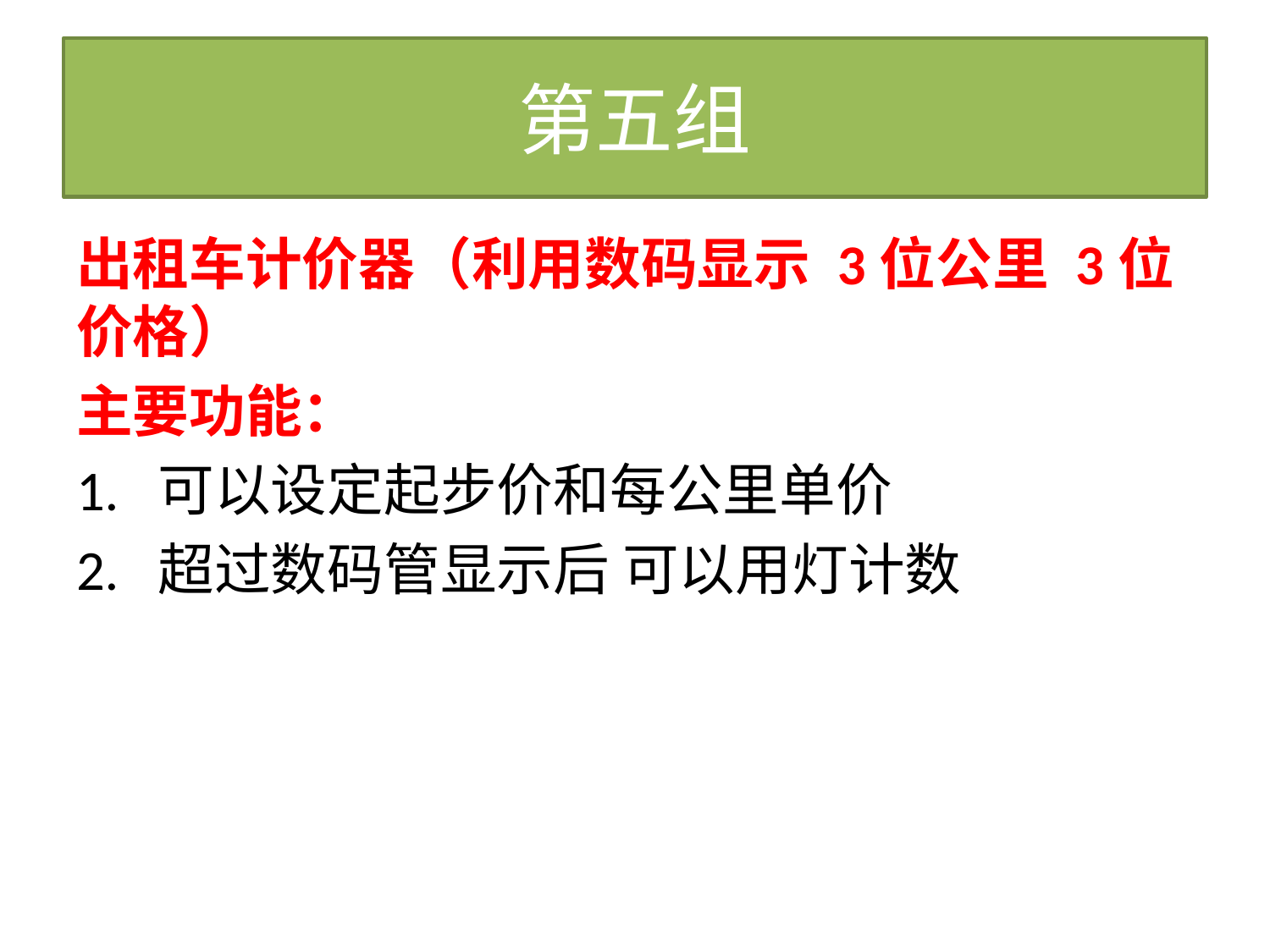

# 第五组
出租车计价器（利用数码显示 3位公里 3位价格）
主要功能：
1.  可以设定起步价和每公里单价
2.  超过数码管显示后 可以用灯计数